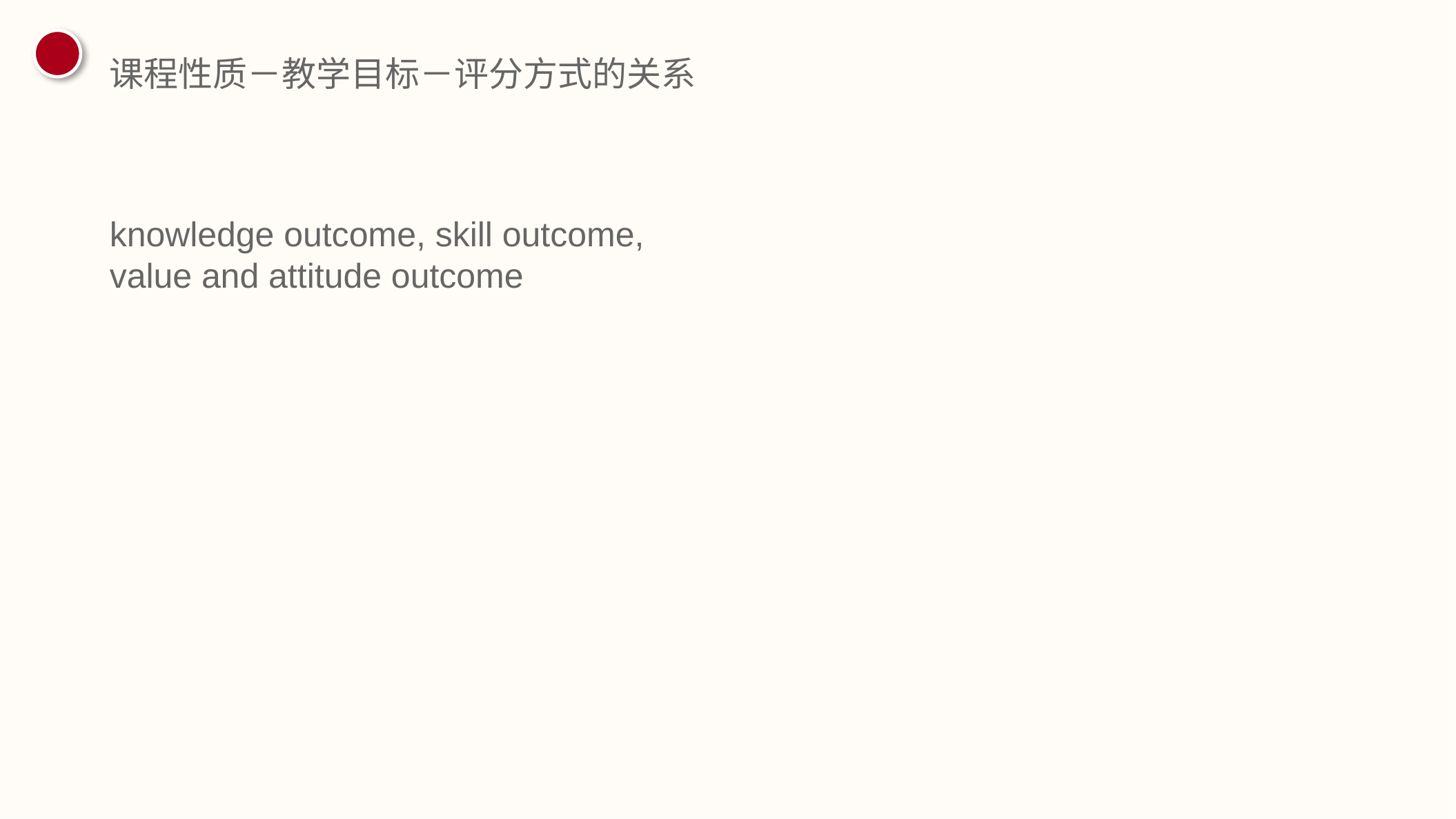

课程性质－教学目标－评分方式的关系

knowledge outcome, skill outcome, value and attitude outcome